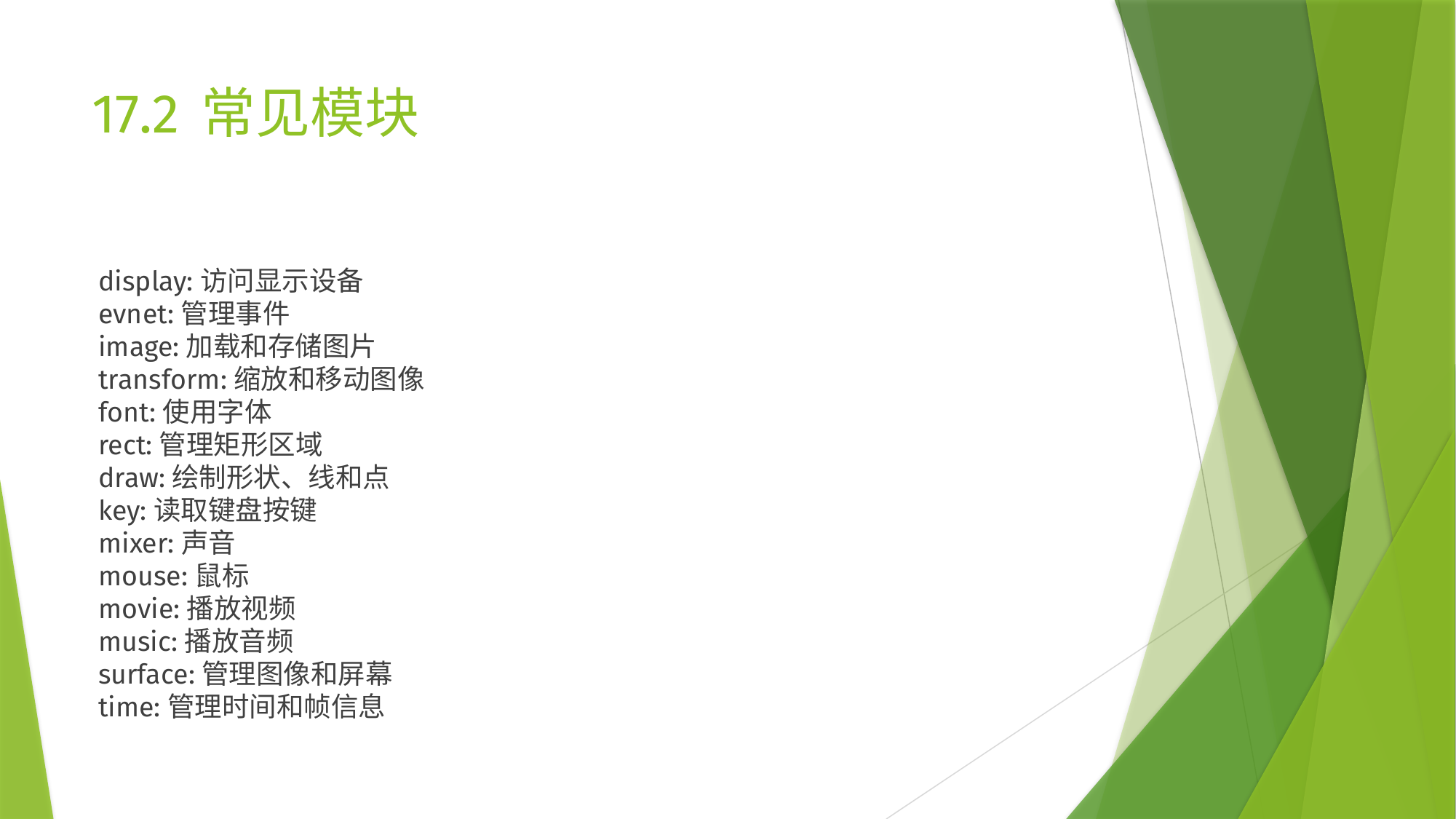

# 17.2	常见模块
display:访问显示设备
evnet:管理事件
image:加载和存储图片
transform:缩放和移动图像
font:使用字体
rect:管理矩形区域
draw:绘制形状、线和点
key:读取键盘按键
mixer:声音
mouse:鼠标
movie:播放视频
music:播放音频
surface:管理图像和屏幕
time:管理时间和帧信息